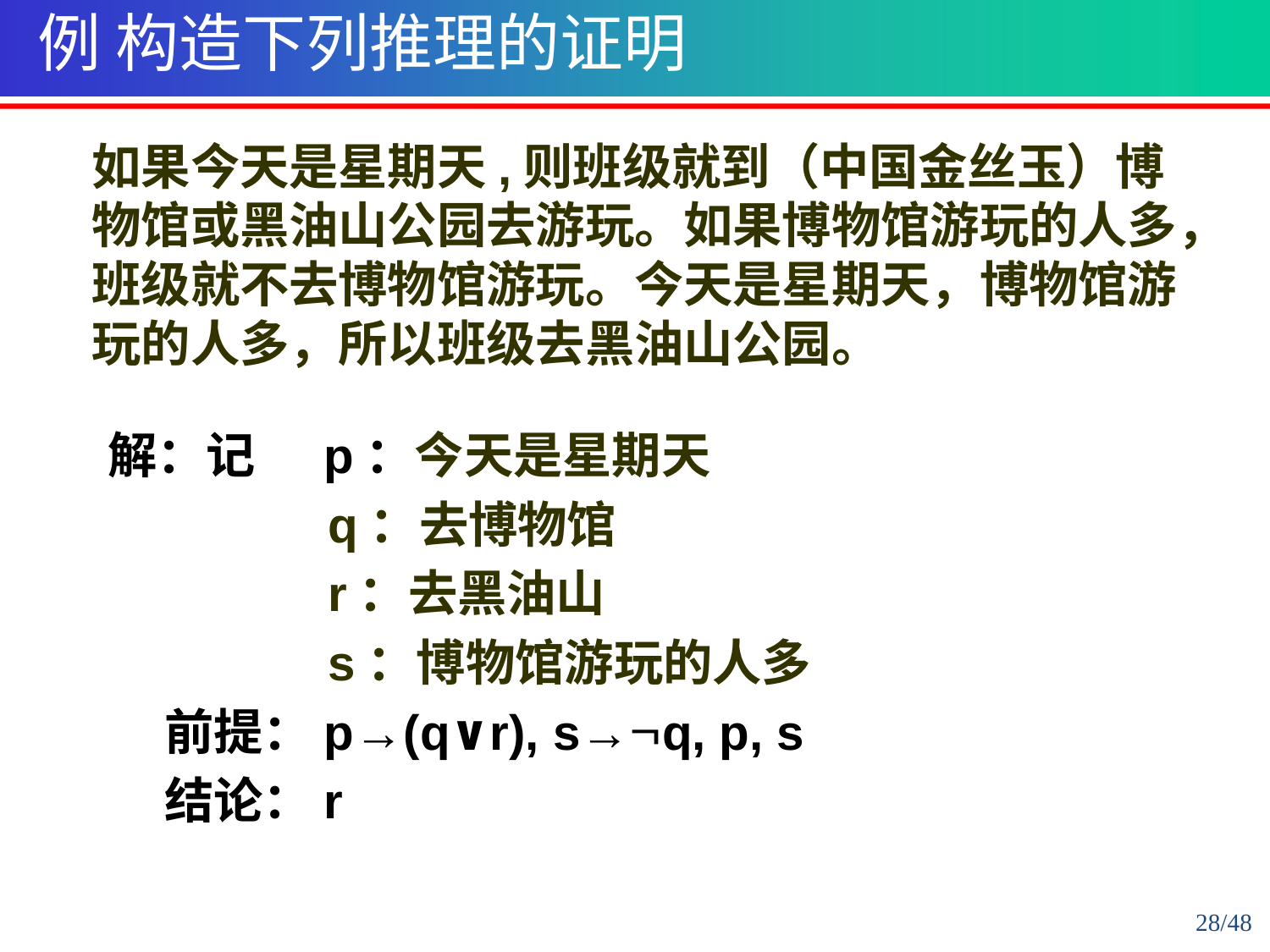

例 构造下列推理的证明
如果今天是星期天,则班级就到（中国金丝玉）博物馆或黑油山公园去游玩。如果博物馆游玩的人多，班级就不去博物馆游玩。今天是星期天，博物馆游玩的人多，所以班级去黑油山公园。
解：记     p：今天是星期天
                q：去博物馆
                r：去黑油山
                s：博物馆游玩的人多
    前提：p→(q∨r), s→¬q, p, s
    结论：r
28/48